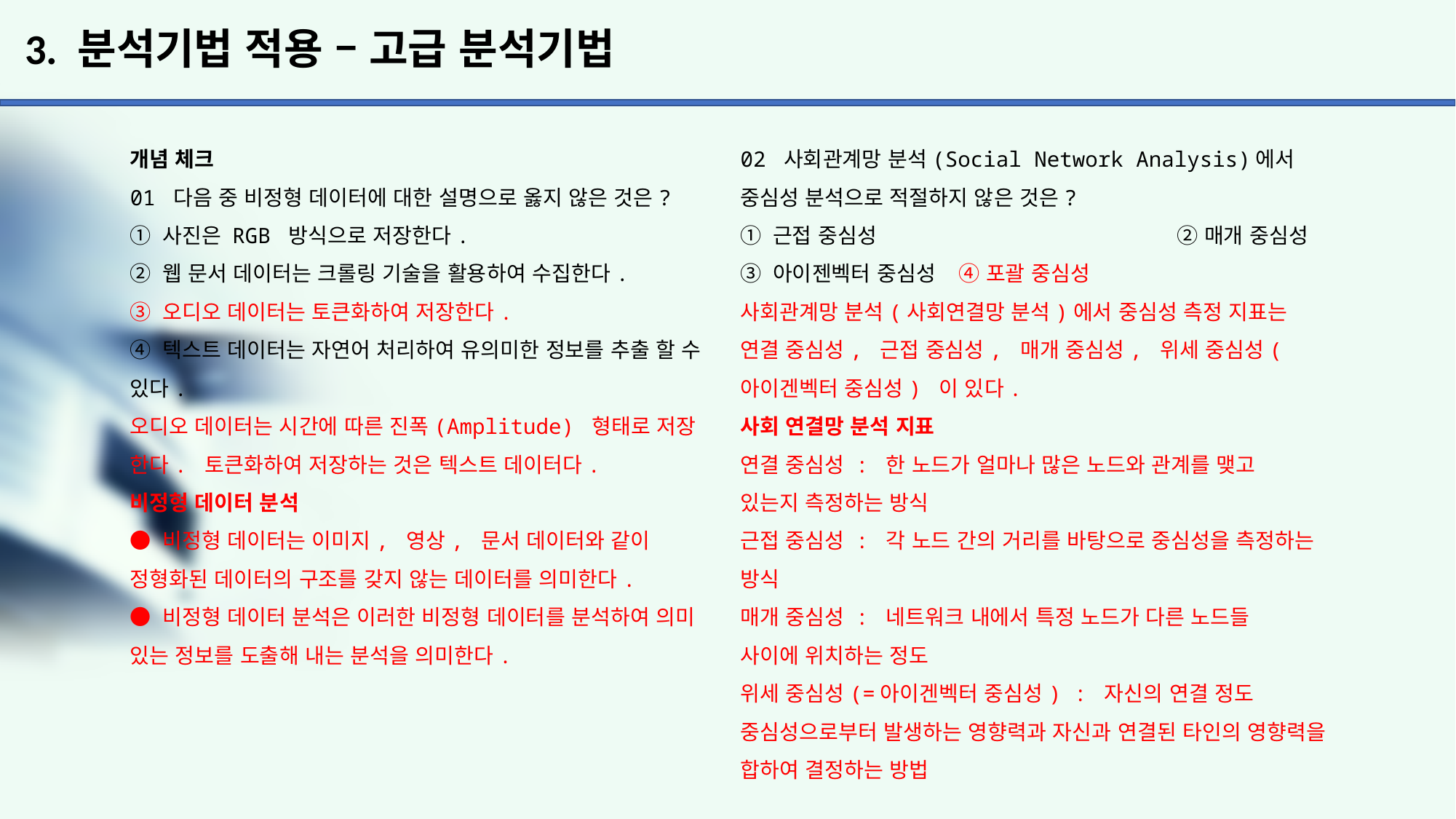

# 3. 분석기법 적용 – 고급 분석기법
개념 체크
01 다음 중 비정형 데이터에 대한 설명으로 옳지 않은 것은?
① 사진은 RGB 방식으로 저장한다.
② 웹 문서 데이터는 크롤링 기술을 활용하여 수집한다.
③ 오디오 데이터는 토큰화하여 저장한다.
④ 텍스트 데이터는 자연어 처리하여 유의미한 정보를 추출 할 수 있다.
오디오 데이터는 시간에 따른 진폭(Amplitude) 형태로 저장
한다. 토큰화하여 저장하는 것은 텍스트 데이터다.
비정형 데이터 분석
● 비정형 데이터는 이미지, 영상, 문서 데이터와 같이 정형화된 데이터의 구조를 갖지 않는 데이터를 의미한다.
● 비정형 데이터 분석은 이러한 비정형 데이터를 분석하여 의미 있는 정보를 도출해 내는 분석을 의미한다.
02 사회관계망 분석(Social Network Analysis)에서 중심성 분석으로 적절하지 않은 것은?
① 근접 중심성 			② 매개 중심성
③ 아이젠벡터 중심성 	④ 포괄 중심성
사회관계망 분석(사회연결망 분석)에서 중심성 측정 지표는
연결 중심성, 근접 중심성, 매개 중심성, 위세 중심성(아이겐벡터 중심성) 이 있다.
사회 연결망 분석 지표
연결 중심성 : 한 노드가 얼마나 많은 노드와 관계를 맺고
있는지 측정하는 방식
근접 중심성 : 각 노드 간의 거리를 바탕으로 중심성을 측정하는 방식
매개 중심성 : 네트워크 내에서 특정 노드가 다른 노드들
사이에 위치하는 정도
위세 중심성(=아이겐벡터 중심성) : 자신의 연결 정도 중심성으로부터 발생하는 영향력과 자신과 연결된 타인의 영향력을 합하여 결정하는 방법